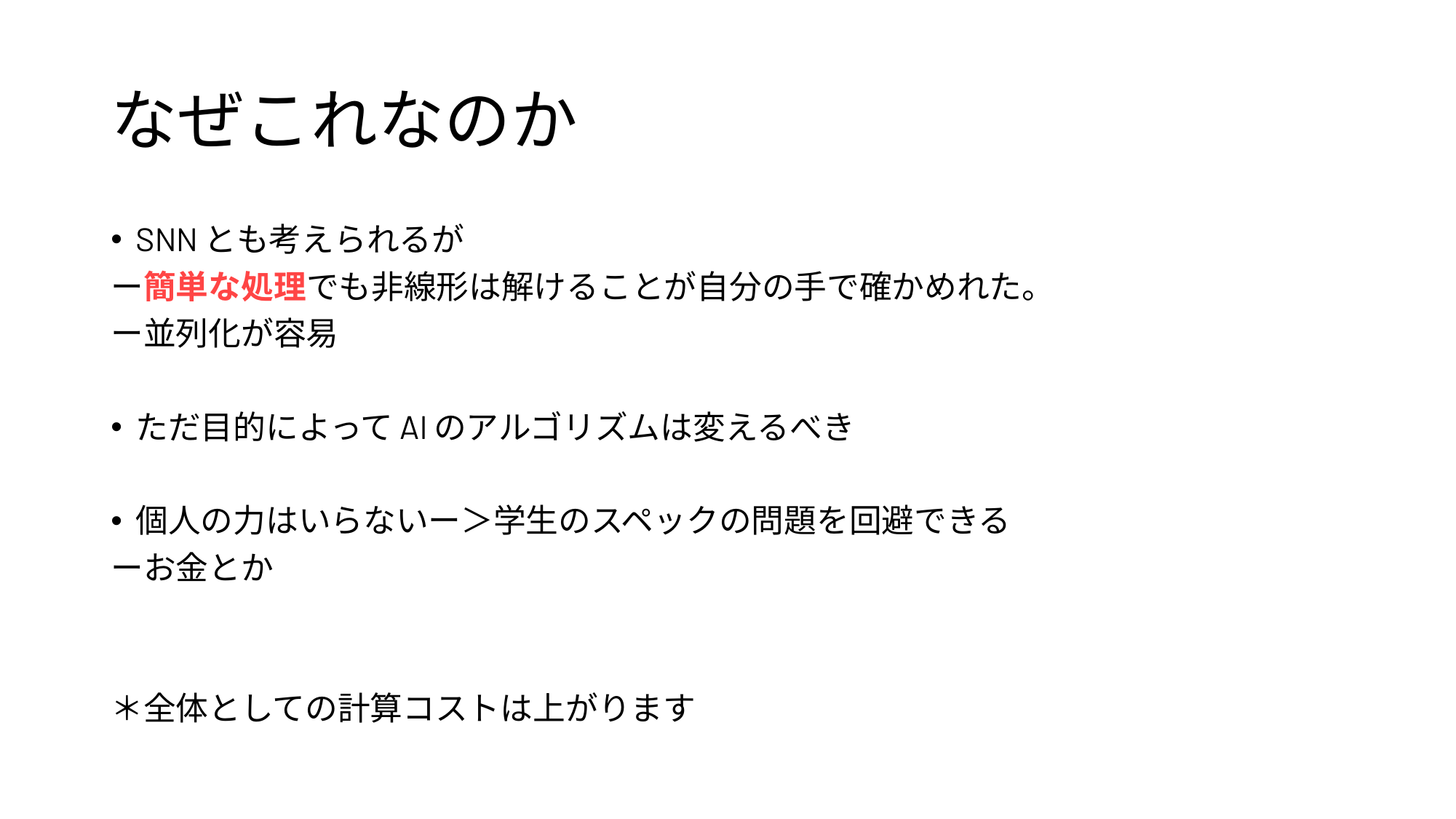

# なぜこれなのか
SNNとも考えられるが
ー簡単な処理でも非線形は解けることが自分の手で確かめれた。
ー並列化が容易

ただ目的によってAIのアルゴリズムは変えるべき

個人の力はいらないー＞学生のスペックの問題を回避できる
ーお金とか

＊全体としての計算コストは上がります